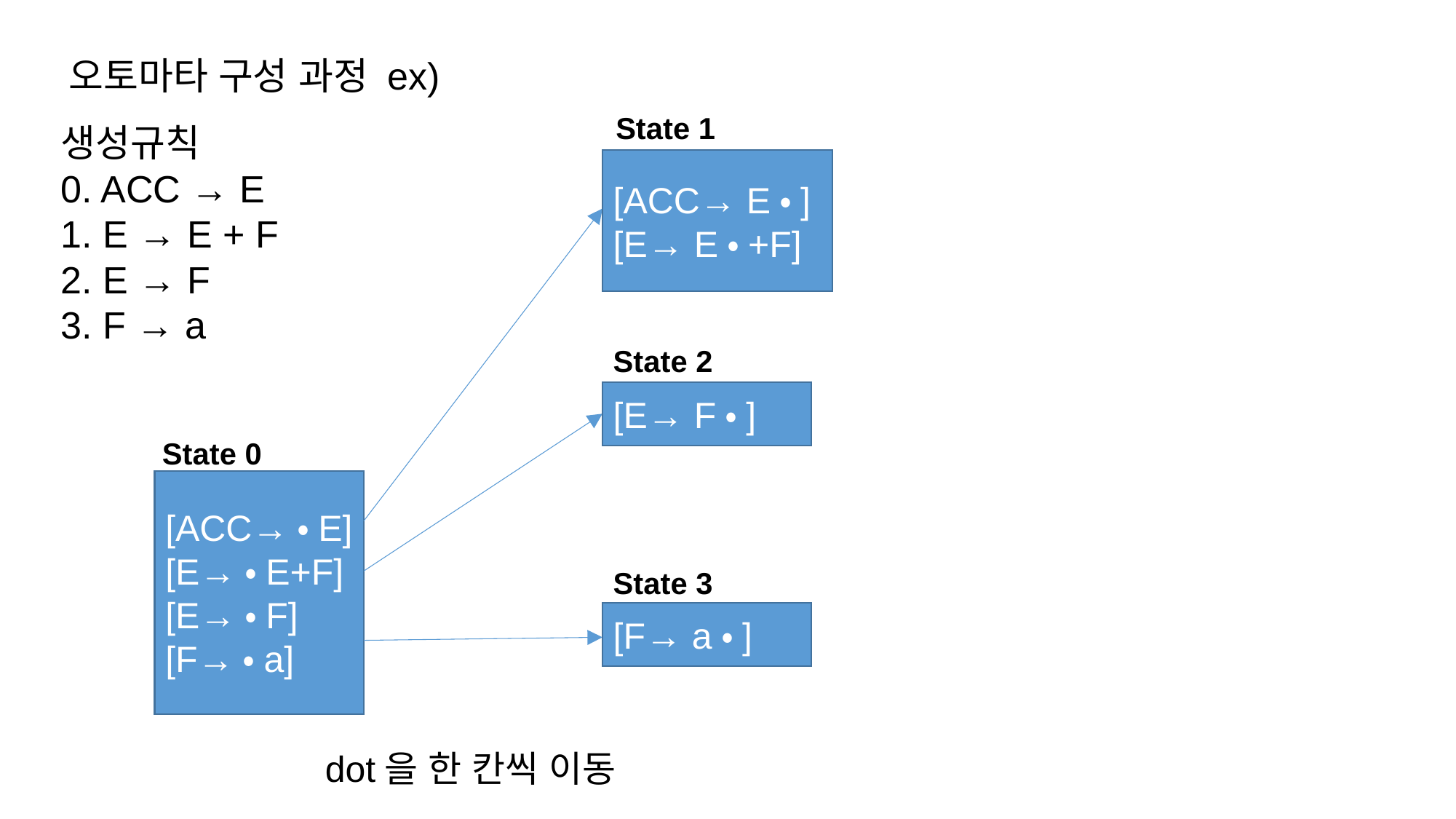

오토마타 구성 과정 ex)
State 1
생성규칙
0. ACC → E
1. E → E + F
2. E → F
3. F → a
[ACC→ E・]
[E→ E・+F]
State 2
[E→ F・]
State 0
[ACC→・E]
[E→・E+F]
[E→・F]
[F→・a]
State 3
[F→ a・]
dot을 한 칸씩 이동